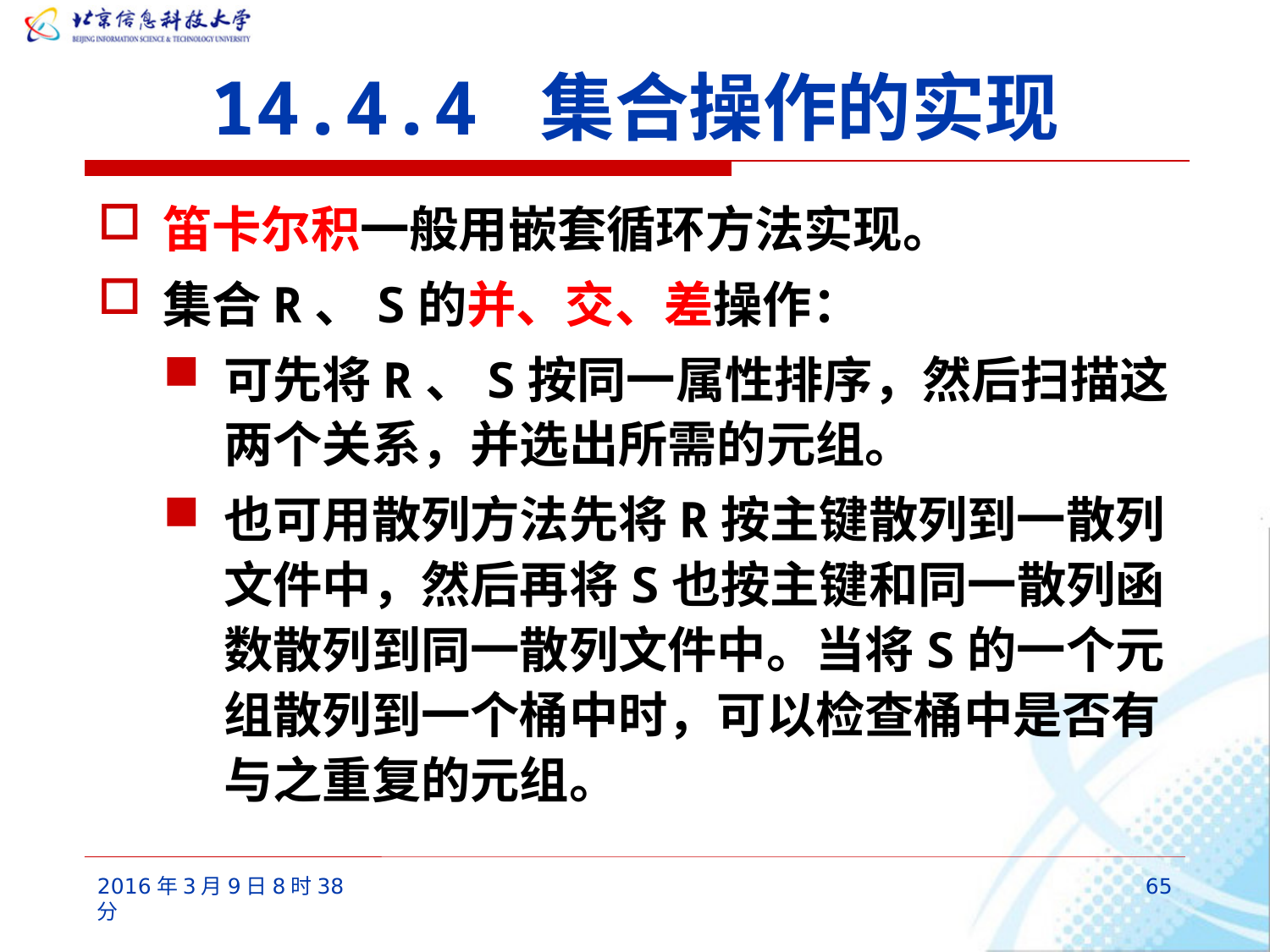

# 14.4.4 集合操作的实现
笛卡尔积一般用嵌套循环方法实现。
集合R、S的并、交、差操作：
可先将R、S按同一属性排序，然后扫描这两个关系，并选出所需的元组。
也可用散列方法先将R按主键散列到一散列文件中，然后再将S也按主键和同一散列函数散列到同一散列文件中。当将S的一个元组散列到一个桶中时，可以检查桶中是否有与之重复的元组。
2016年3月9日8时38分
65